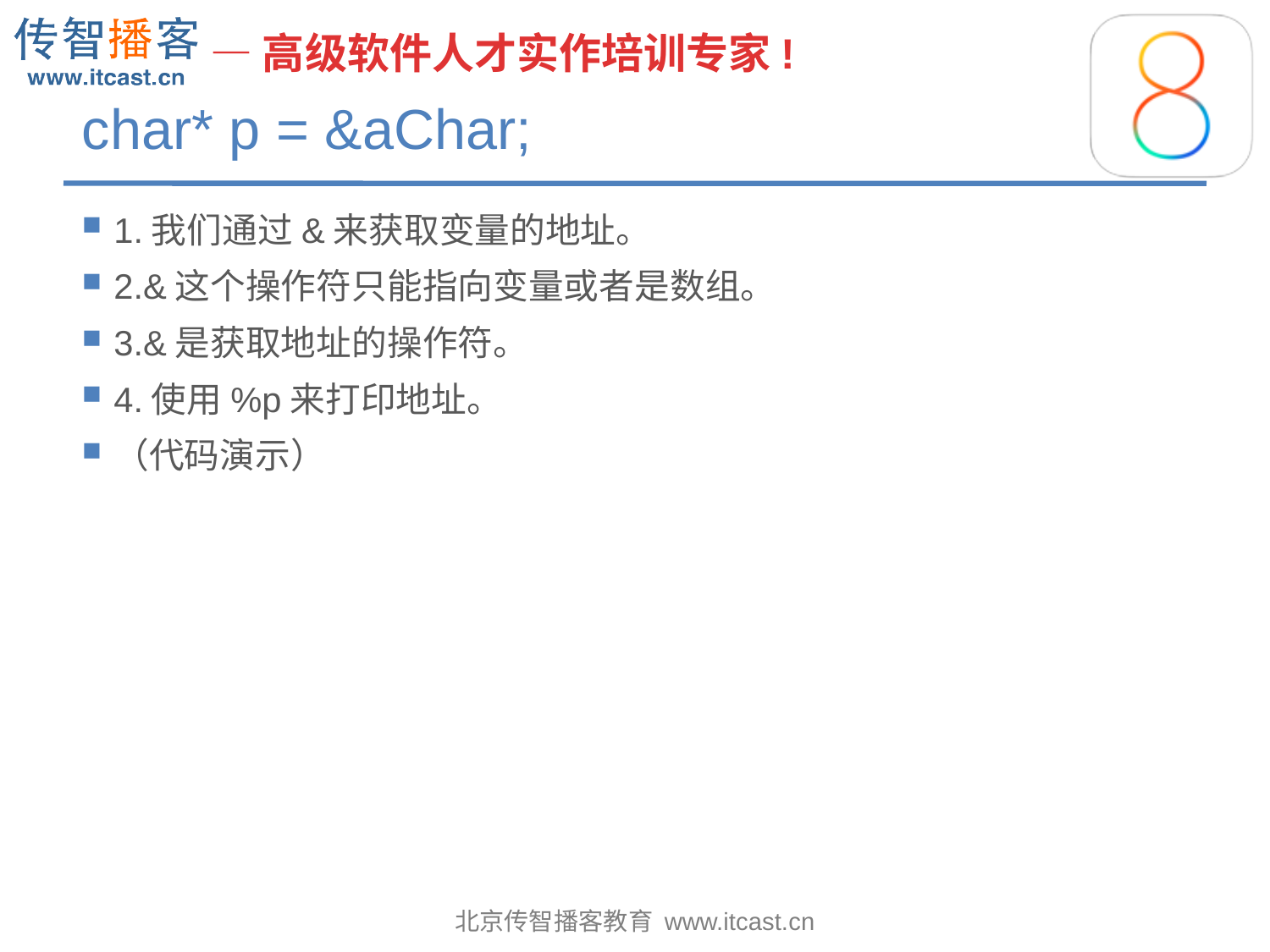

# char* p = &aChar;
1.我们通过&来获取变量的地址。
2.&这个操作符只能指向变量或者是数组。
3.&是获取地址的操作符。
4.使用%p来打印地址。
（代码演示）